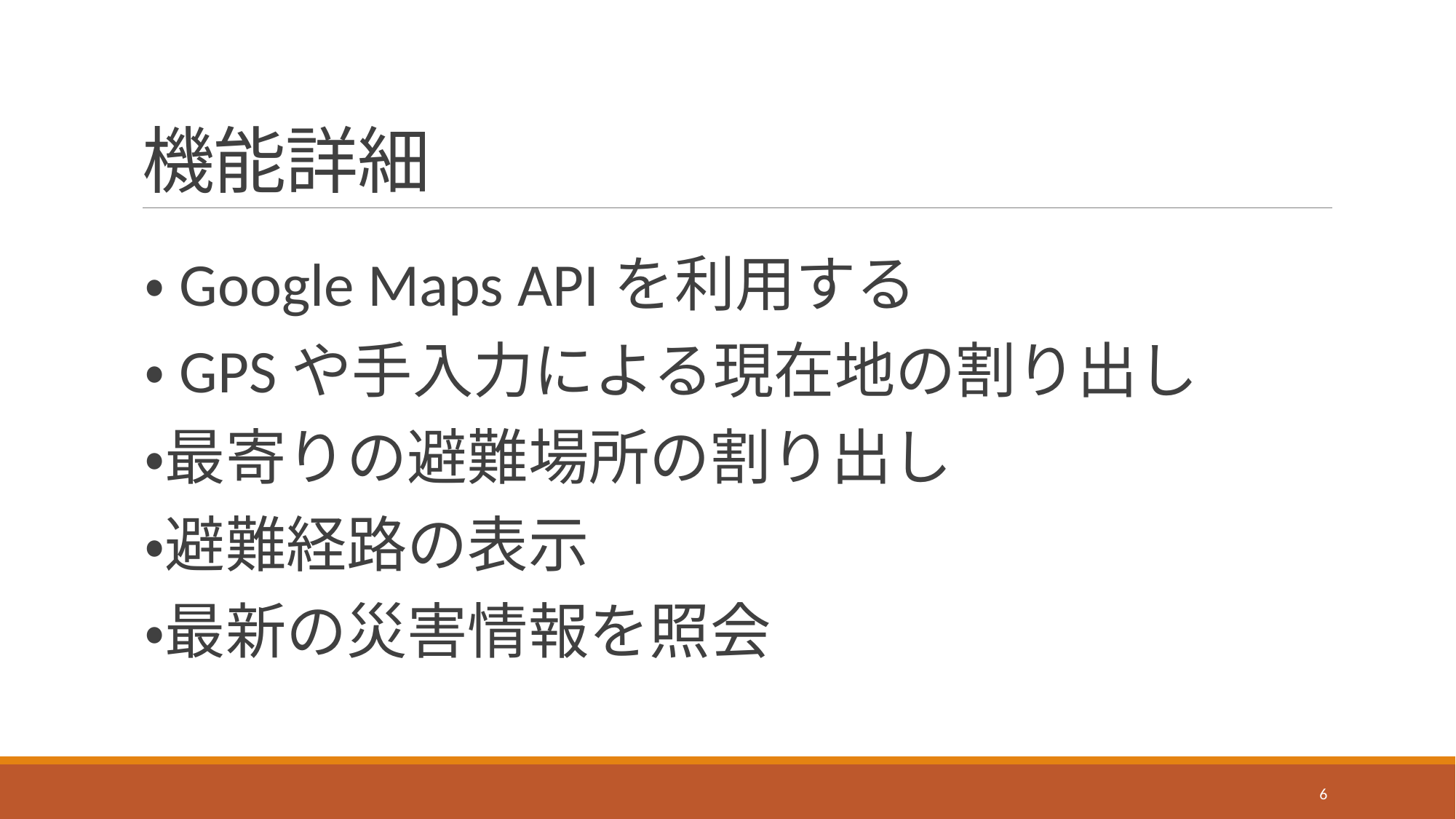

# 機能詳細
・Google Maps APIを利用する
・GPSや手入力による現在地の割り出し
・最寄りの避難場所の割り出し
・避難経路の表示
・最新の災害情報を照会
6